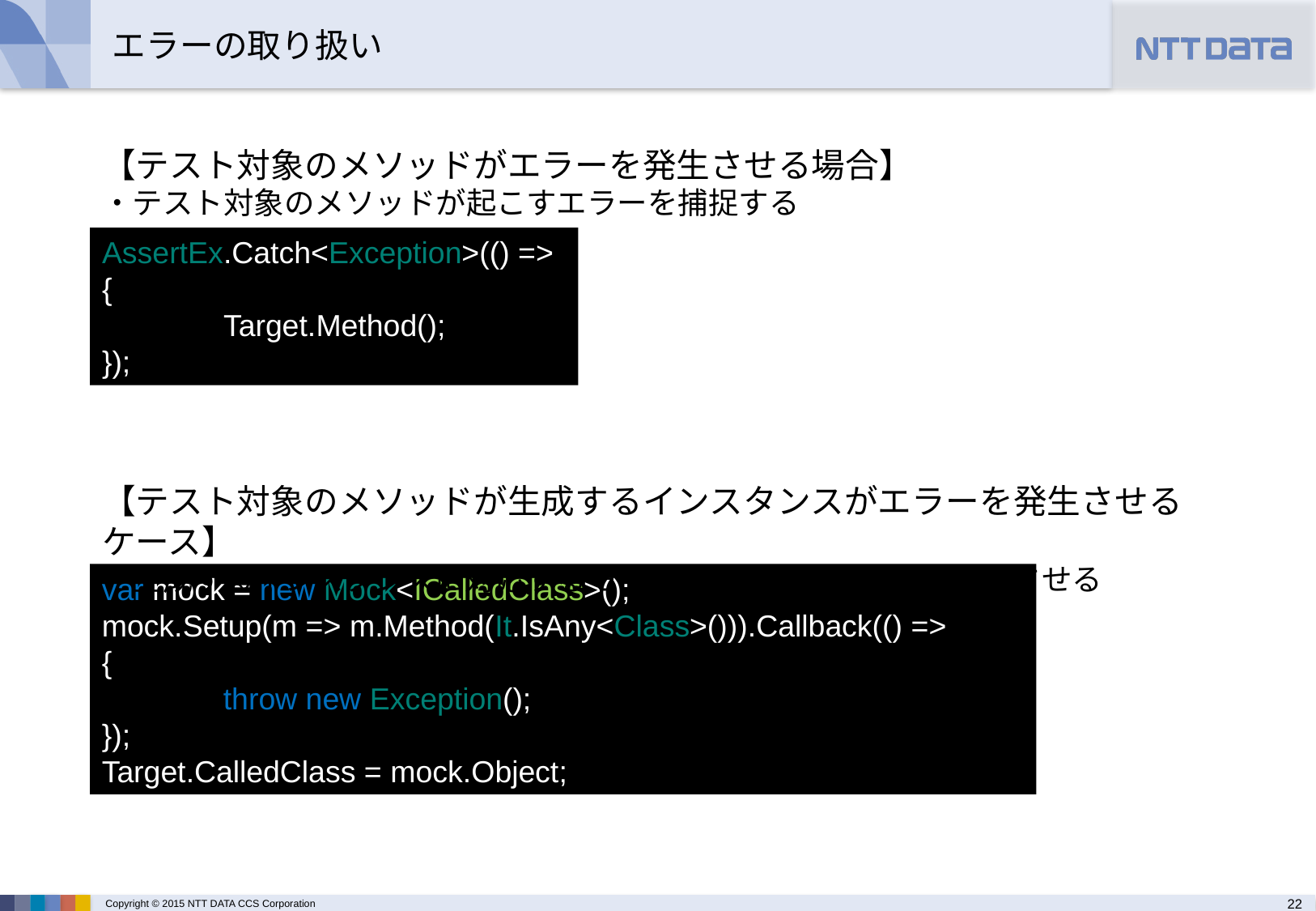

# エラーの取り扱い
【テスト対象のメソッドがエラーを発生させる場合】
・テスト対象のメソッドが起こすエラーを捕捉する
AssertEx.Catch<Exception>(() =>
{
	Target.Method();
});
【テスト対象のメソッドが生成するインスタンスがエラーを発生させるケース】
・生成するインスタンスに対応するモックに意図的にエラーを発生させる
var mock = new Mock<ICalledClass>();
mock.Setup(m => m.Method(It.IsAny<Class>())).Callback(() =>
{
	throw new Exception();
});
Target.CalledClass = mock.Object;